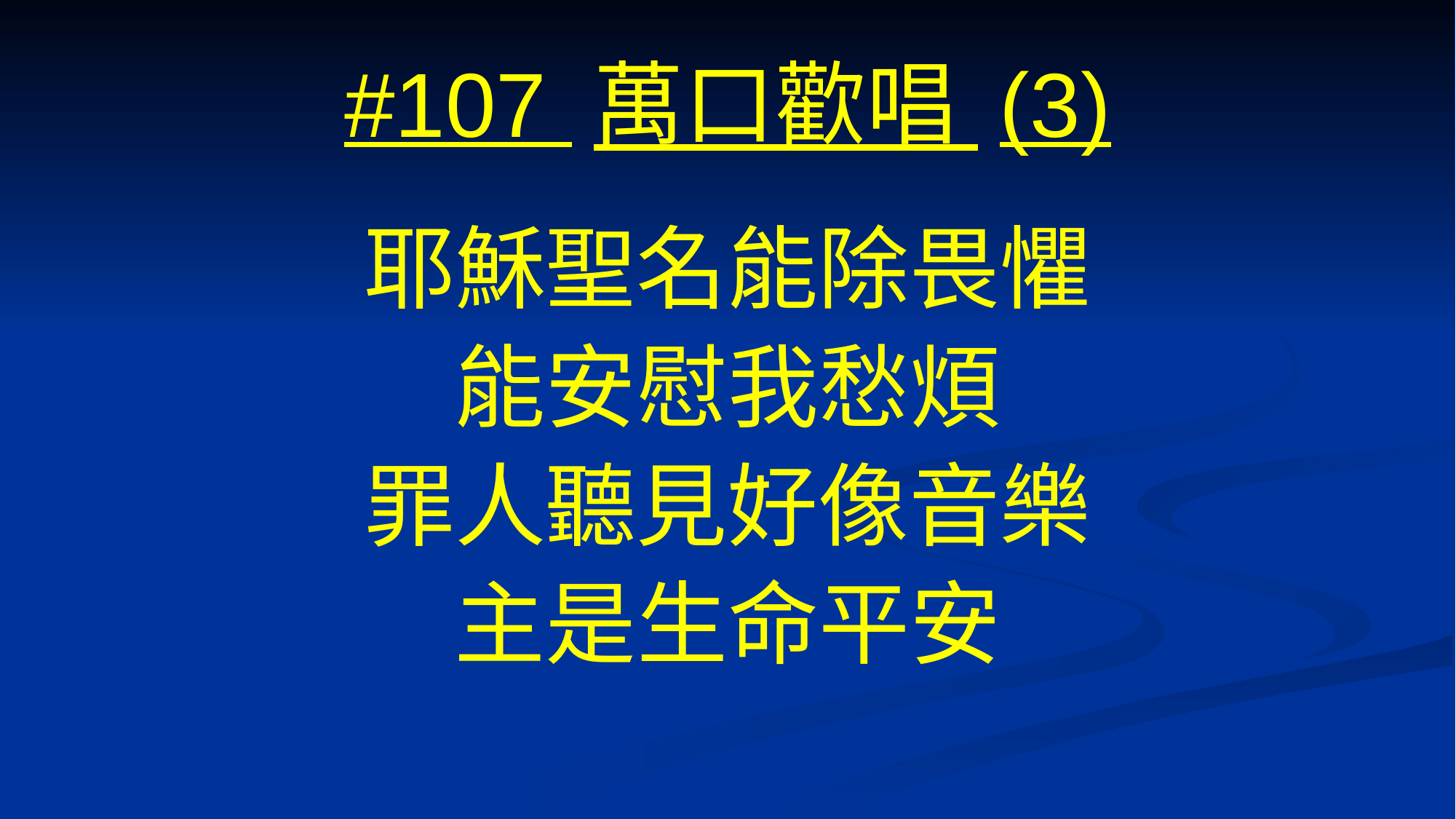

# #107 萬口歡唱 (3)
耶穌聖名能除畏懼
能安慰我愁煩
罪人聽見好像音樂
主是生命平安